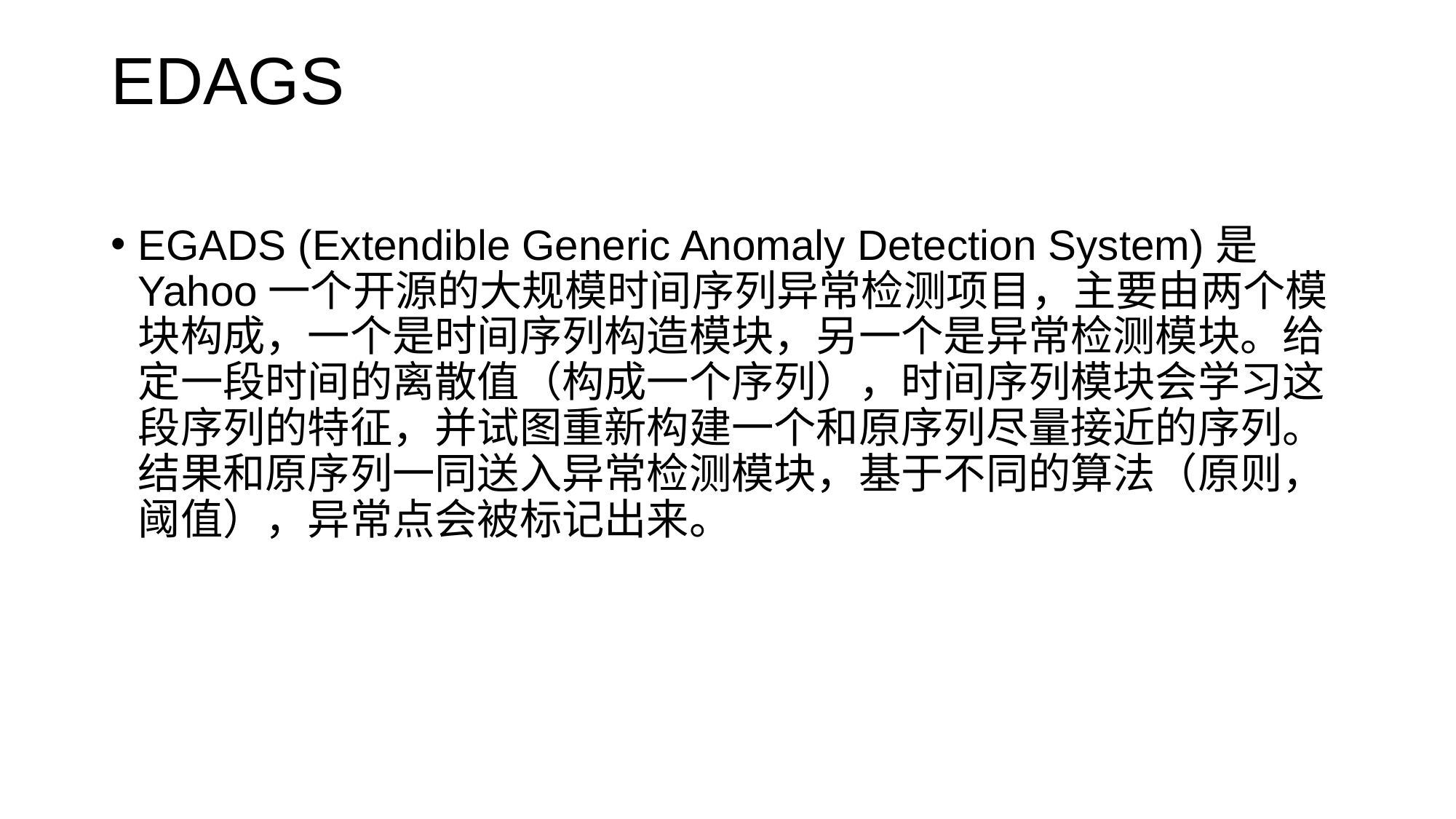

# EDAGS
EGADS (Extendible Generic Anomaly Detection System)是Yahoo一个开源的大规模时间序列异常检测项目，主要由两个模块构成，一个是时间序列构造模块，另一个是异常检测模块。给定一段时间的离散值（构成一个序列），时间序列模块会学习这段序列的特征，并试图重新构建一个和原序列尽量接近的序列。结果和原序列一同送入异常检测模块，基于不同的算法（原则，阈值），异常点会被标记出来。